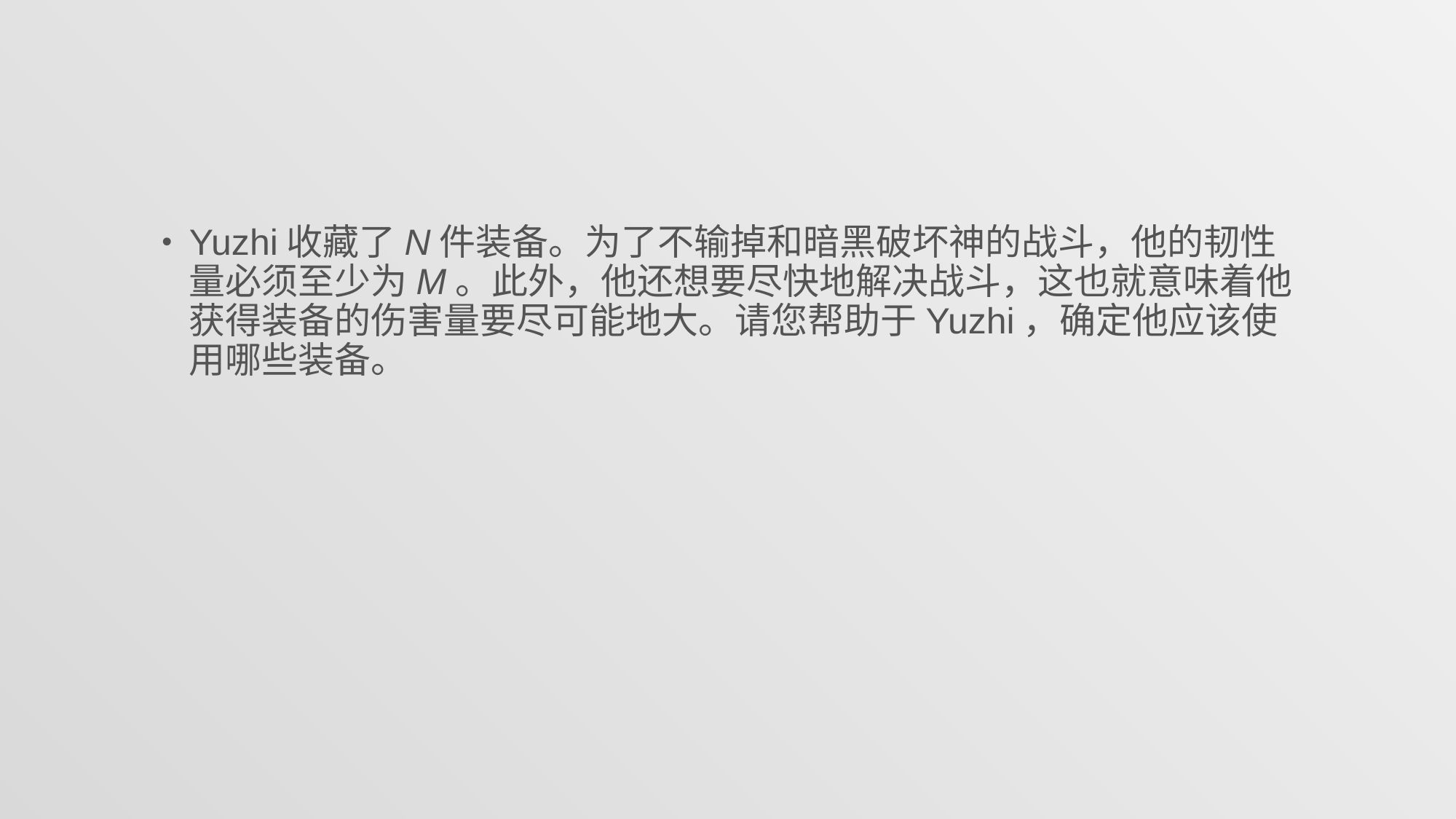

#
Yuzhi收藏了N件装备。为了不输掉和暗黑破坏神的战斗，他的韧性量必须至少为M。此外，他还想要尽快地解决战斗，这也就意味着他获得装备的伤害量要尽可能地大。请您帮助于Yuzhi，确定他应该使用哪些装备。